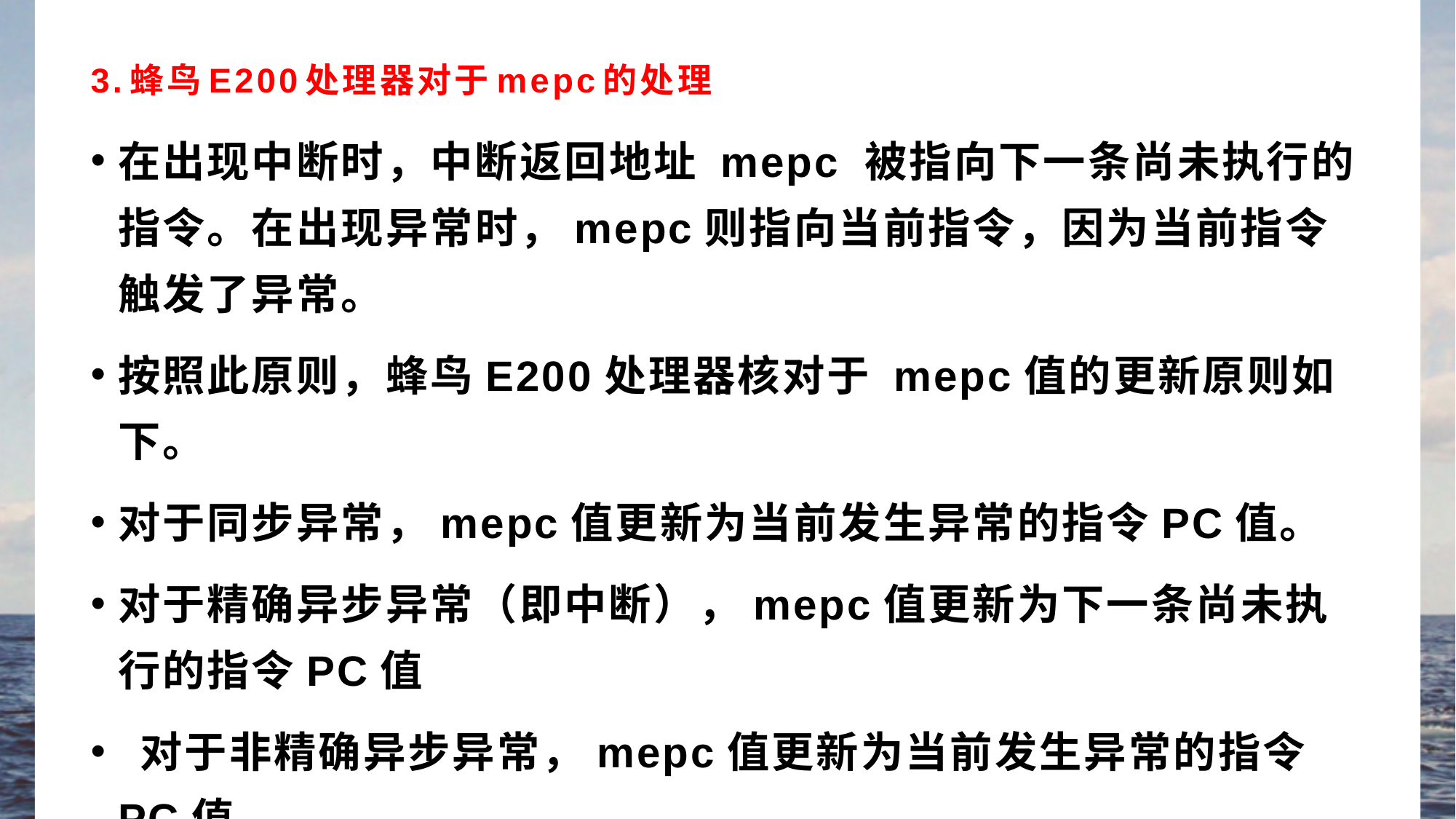

# 3.蜂鸟E200处理器对于mepc的处理
在出现中断时，中断返回地址 mepc 被指向下一条尚未执行的指令。在出现异常时，mepc则指向当前指令，因为当前指令触发了异常。
按照此原则，蜂鸟E200处理器核对于 mepc值的更新原则如下。
对于同步异常，mepc值更新为当前发生异常的指令PC值。
对于精确异步异常（即中断），mepc值更新为下一条尚未执行的指令PC值
 对于非精确异步异常，mepc值更新为当前发生异常的指令PC值。